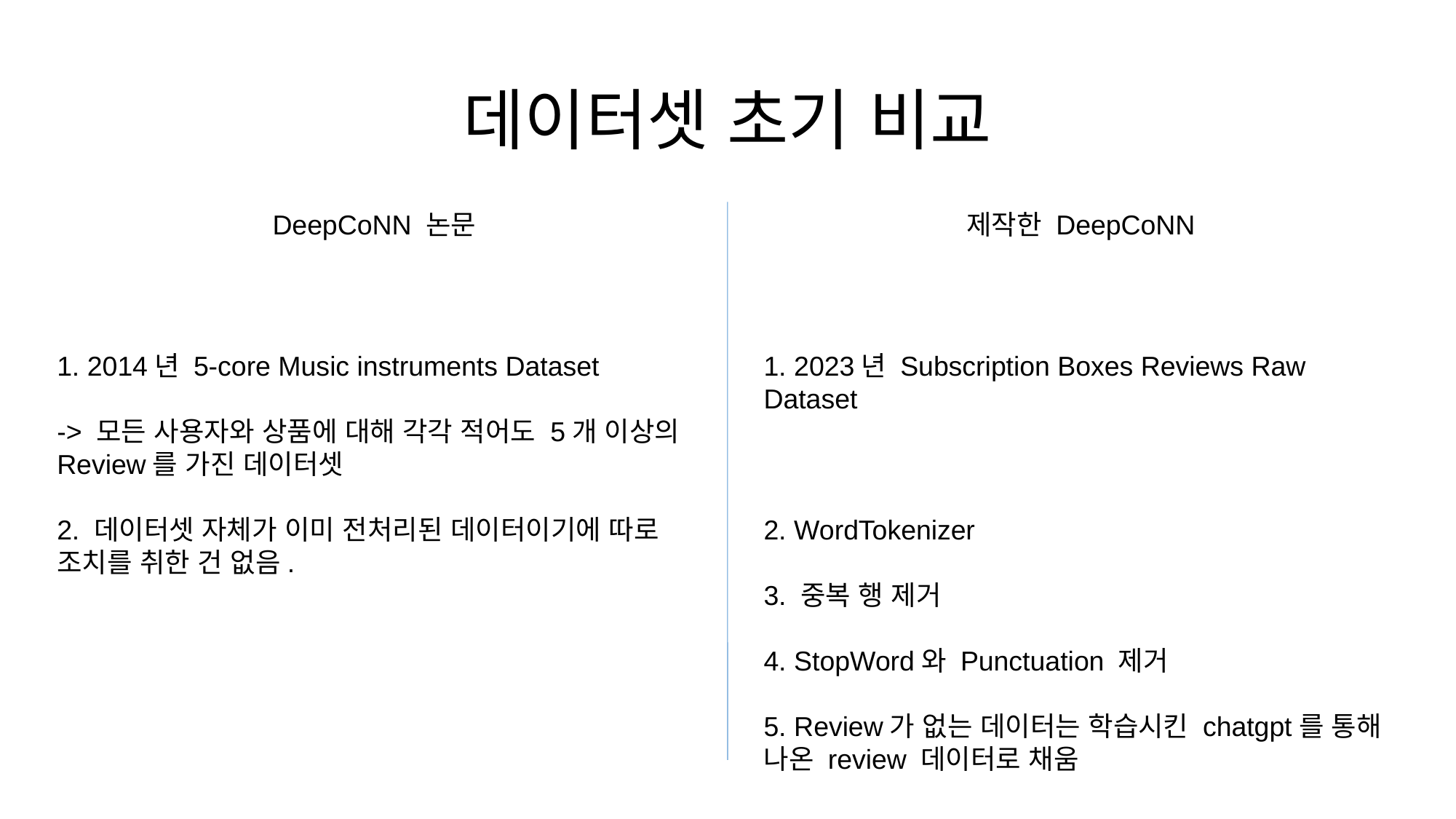

# 데이터셋 초기 비교
DeepCoNN 논문
제작한 DeepCoNN
1. 2014년 5-core Music instruments Dataset

-> 모든 사용자와 상품에 대해 각각 적어도 5개 이상의 Review를 가진 데이터셋

2. 데이터셋 자체가 이미 전처리된 데이터이기에 따로 조치를 취한 건 없음.

1. 2023년 Subscription Boxes Reviews Raw Dataset

2. WordTokenizer

3. 중복 행 제거

4. StopWord와 Punctuation 제거

5. Review가 없는 데이터는 학습시킨 chatgpt를 통해 나온 review 데이터로 채움